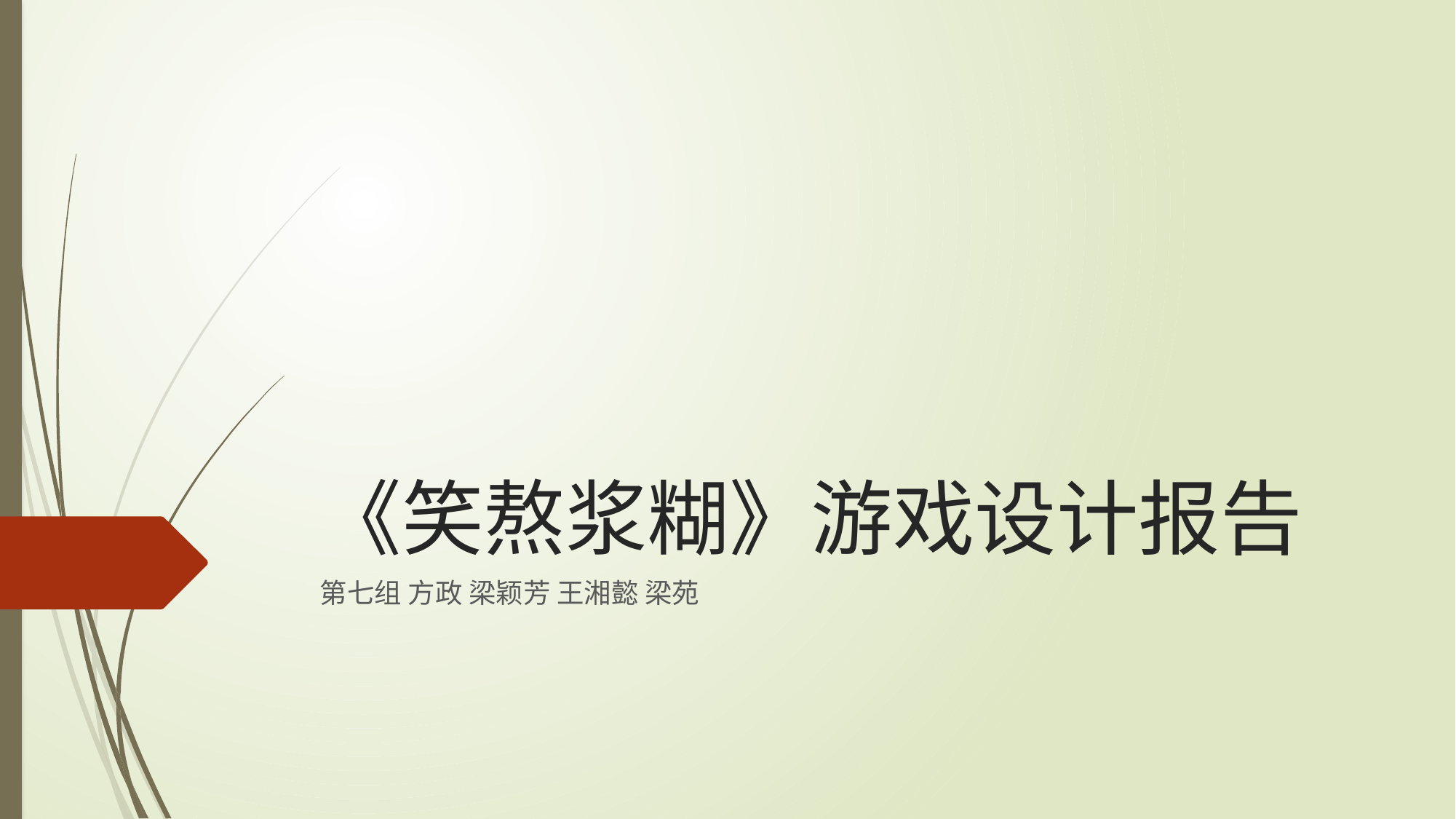

# 《笑熬浆糊》游戏设计报告
第七组 方政 梁颖芳 王湘懿 梁苑